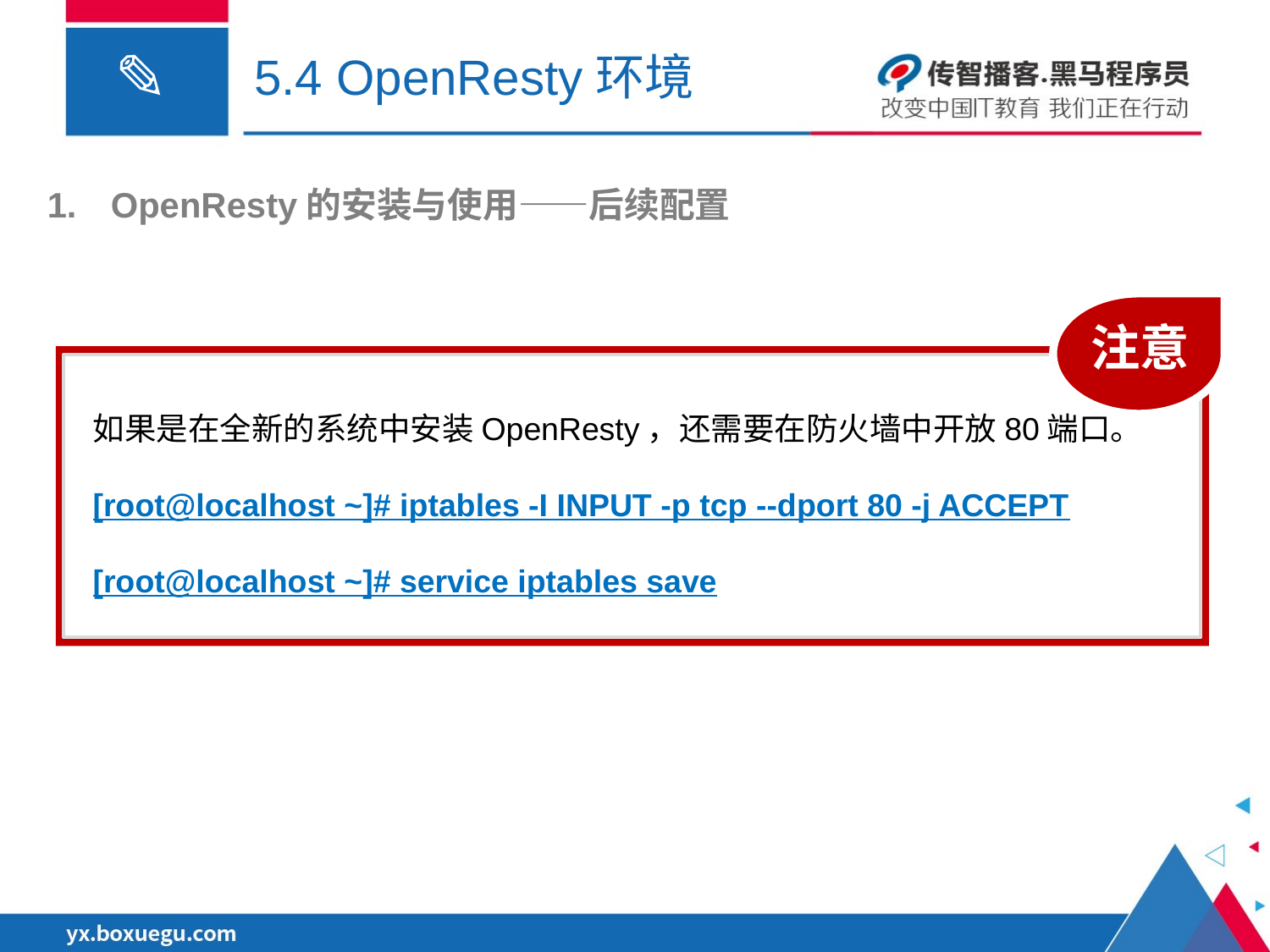

# 5.4 OpenResty环境
OpenResty的安装与使用——后续配置

注意

如果是在全新的系统中安装OpenResty，还需要在防火墙中开放80端口。
[root@localhost ~]# iptables -I INPUT -p tcp --dport 80 -j ACCEPT
[root@localhost ~]# service iptables save